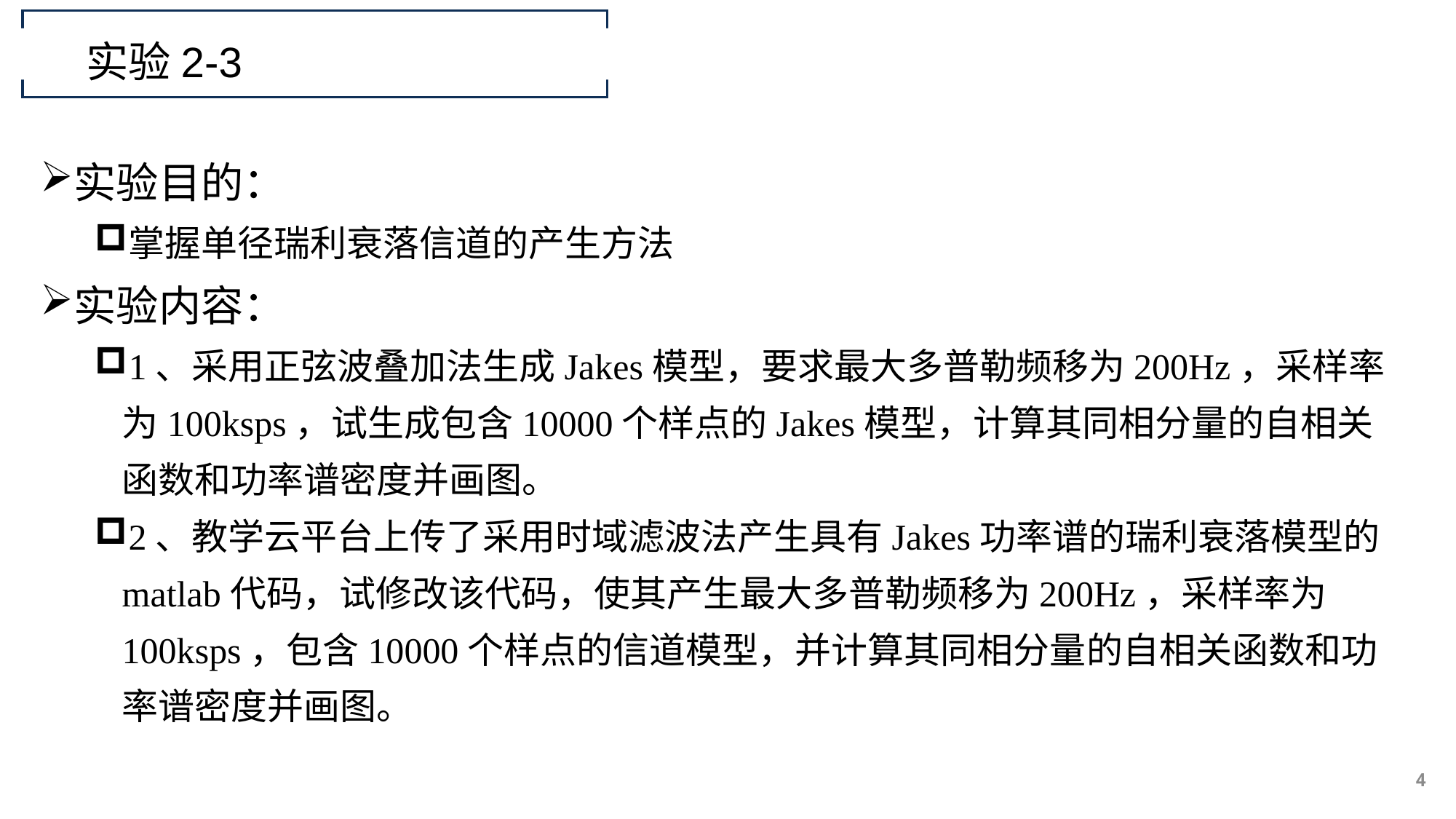

实验2-3
实验目的：
掌握单径瑞利衰落信道的产生方法
实验内容：
1、采用正弦波叠加法生成Jakes模型，要求最大多普勒频移为200Hz，采样率为100ksps，试生成包含10000个样点的Jakes模型，计算其同相分量的自相关函数和功率谱密度并画图。
2、教学云平台上传了采用时域滤波法产生具有Jakes功率谱的瑞利衰落模型的matlab代码，试修改该代码，使其产生最大多普勒频移为200Hz，采样率为100ksps，包含10000个样点的信道模型，并计算其同相分量的自相关函数和功率谱密度并画图。

4